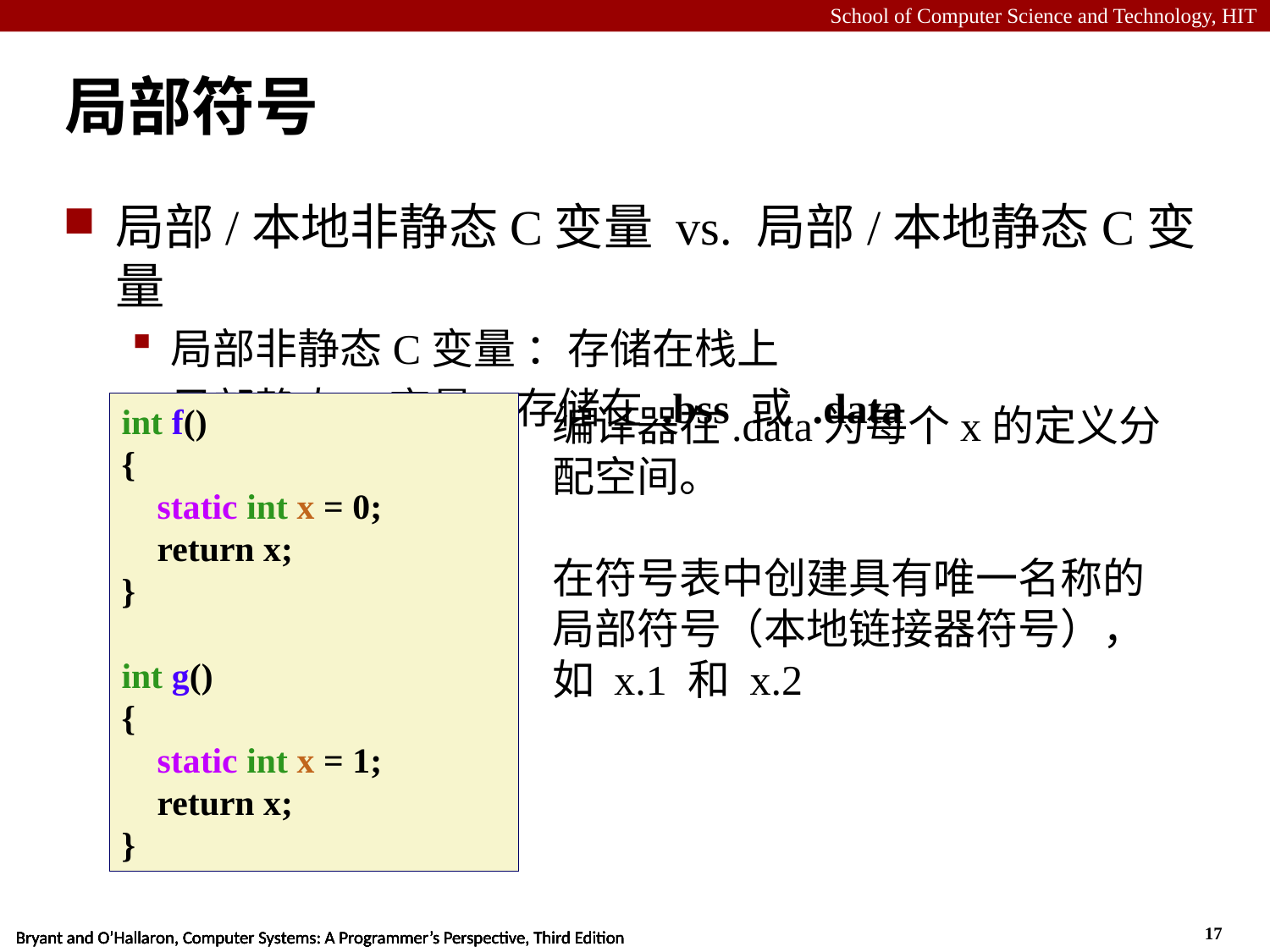

# 局部符号
局部/本地非静态C变量 vs. 局部/本地静态C变量
局部非静态C变量 ：存储在栈上
局部静态C变量：存储在 .bss 或 .data
int f()
{
    static int x = 0;
    return x;
}

int g()
{
    static int x = 1;
    return x;
}
编译器在.data为每个x的定义分配空间。

在符号表中创建具有唯一名称的局部符号（本地链接器符号），如 x.1 和 x.2